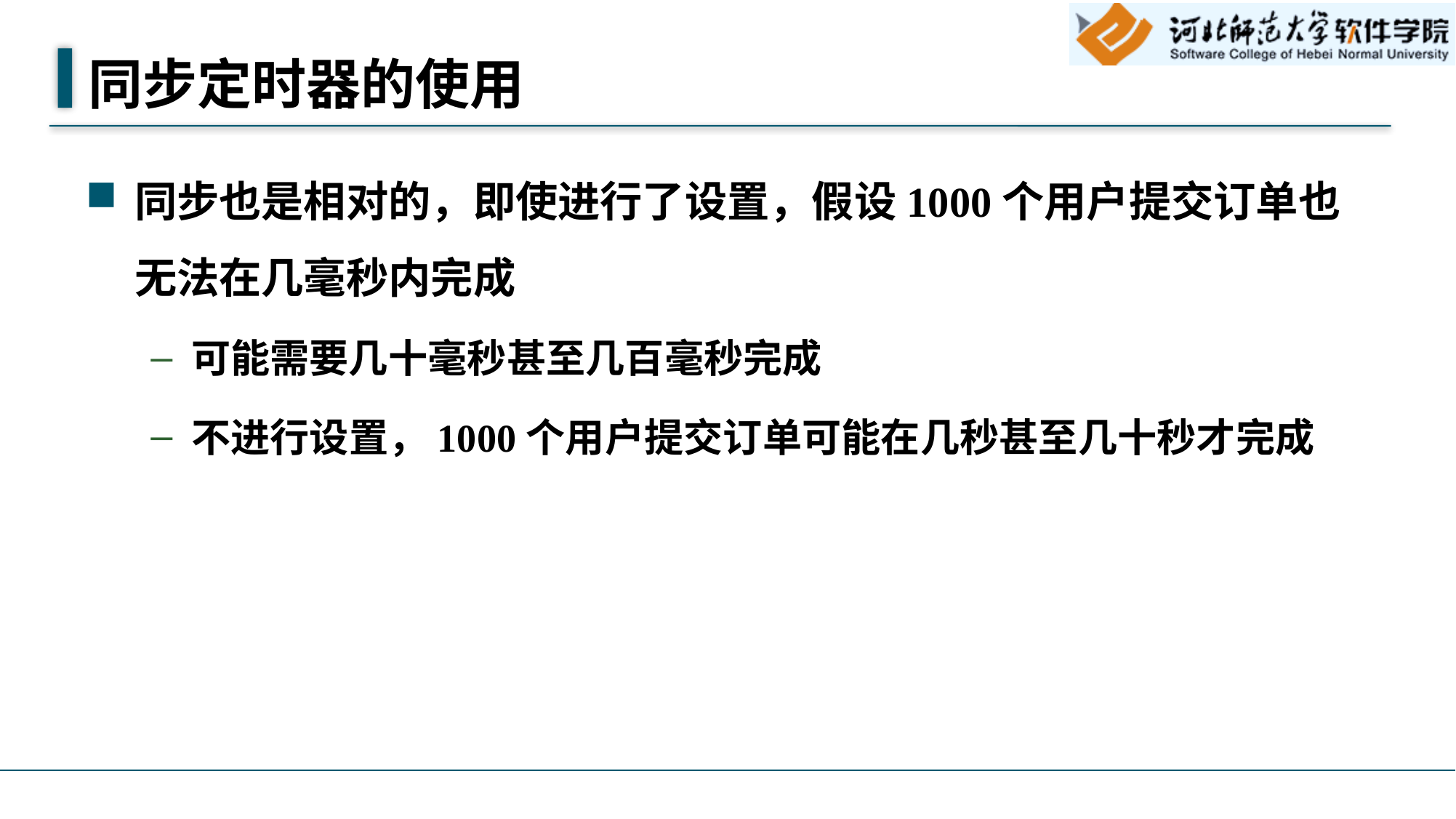

# 同步定时器的使用
同步也是相对的，即使进行了设置，假设1000个用户提交订单也无法在几毫秒内完成
可能需要几十毫秒甚至几百毫秒完成
不进行设置，1000个用户提交订单可能在几秒甚至几十秒才完成